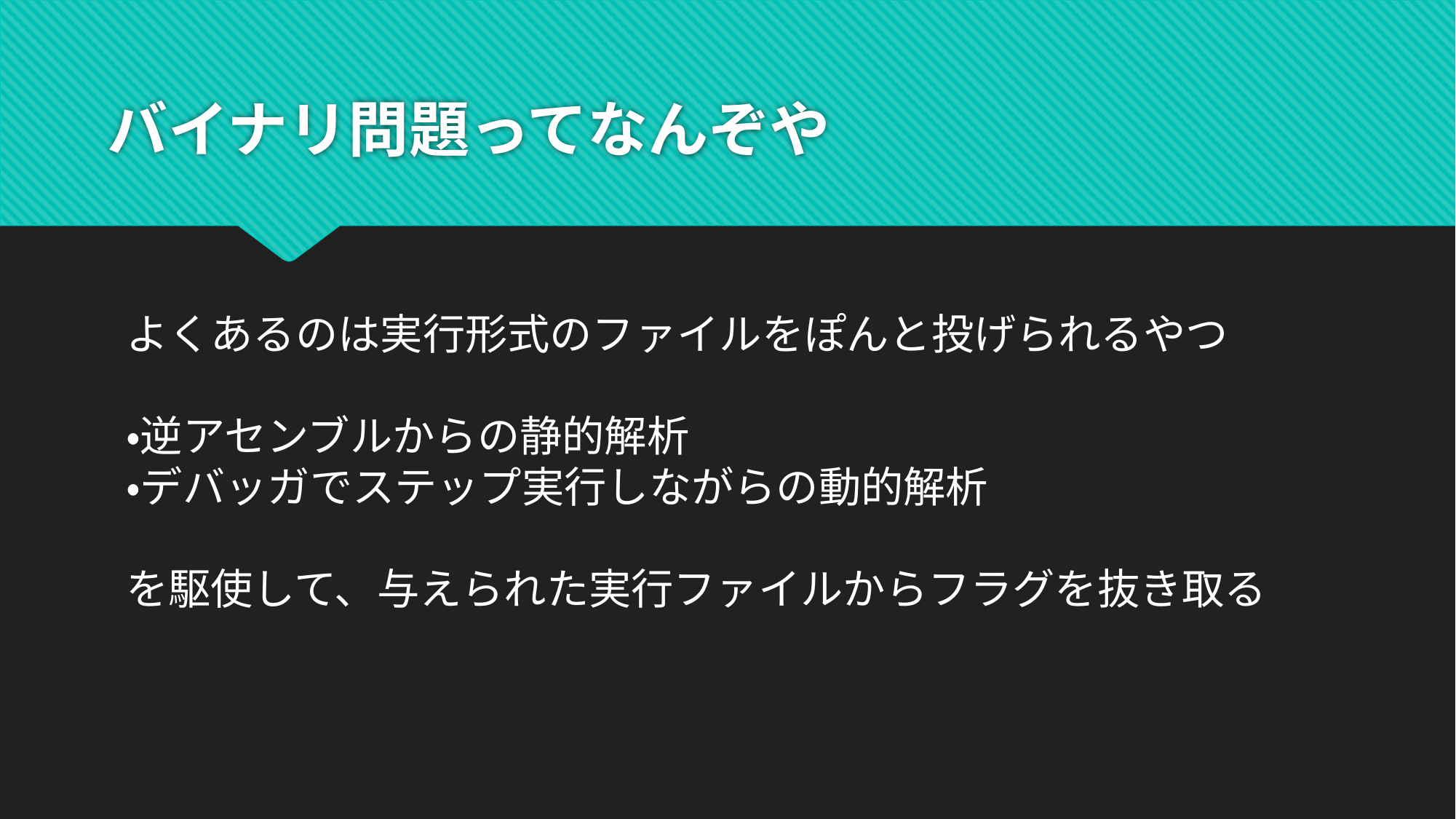

# バイナリ問題ってなんぞや
よくあるのは実行形式のファイルをぽんと投げられるやつ

・逆アセンブルからの静的解析
・デバッガでステップ実行しながらの動的解析

を駆使して、与えられた実行ファイルからフラグを抜き取る